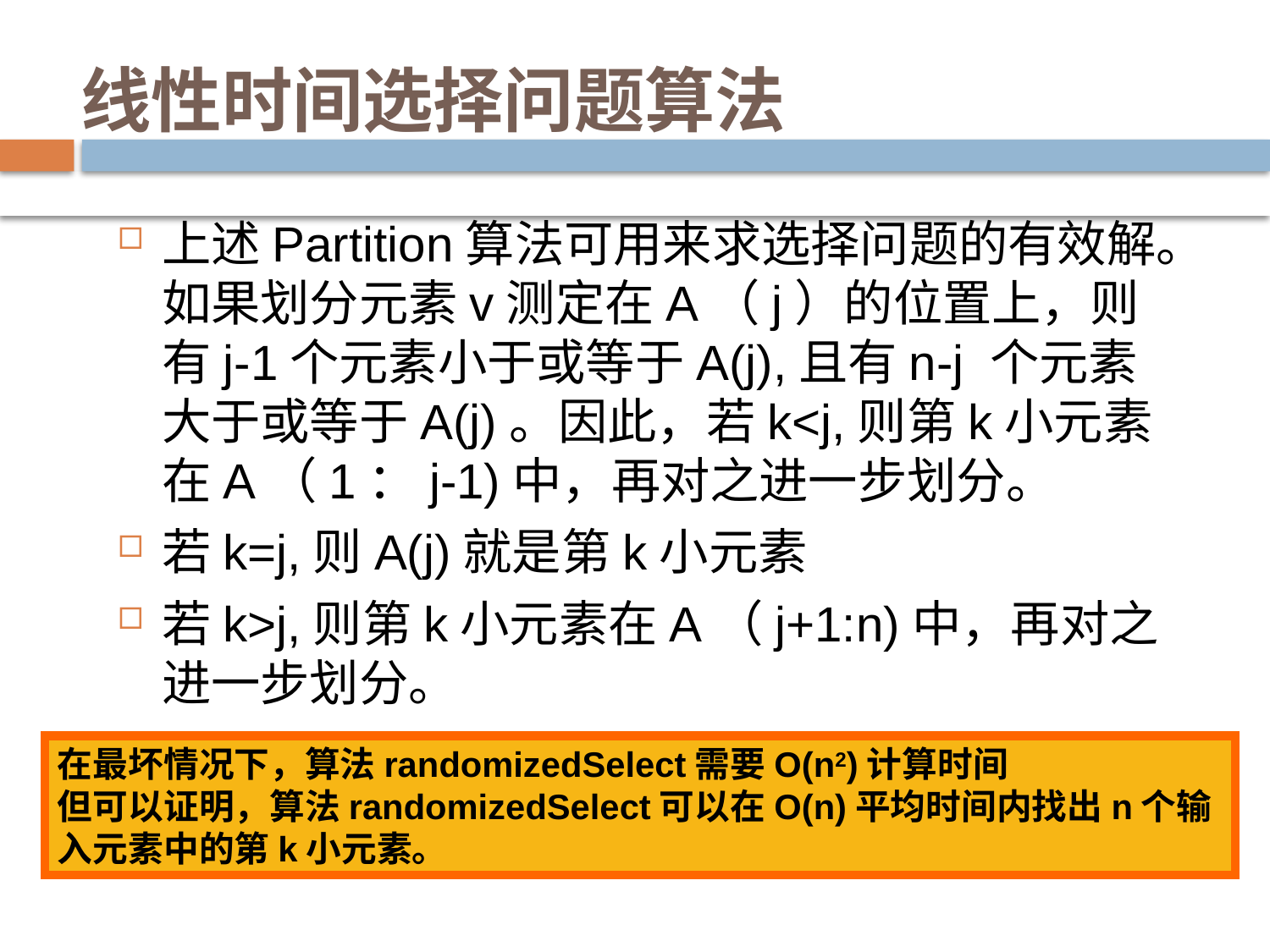

# 线性时间选择问题算法
上述Partition算法可用来求选择问题的有效解。如果划分元素v测定在A（j）的位置上，则有j-1个元素小于或等于A(j),且有n-j 个元素大于或等于A(j)。因此，若k<j,则第k小元素在A（1：j-1)中，再对之进一步划分。
若k=j,则A(j)就是第k小元素
若k>j,则第k小元素在A（j+1:n)中，再对之进一步划分。
在最坏情况下，算法randomizedSelect需要O(n2)计算时间
但可以证明，算法randomizedSelect可以在O(n)平均时间内找出n个输入元素中的第k小元素。